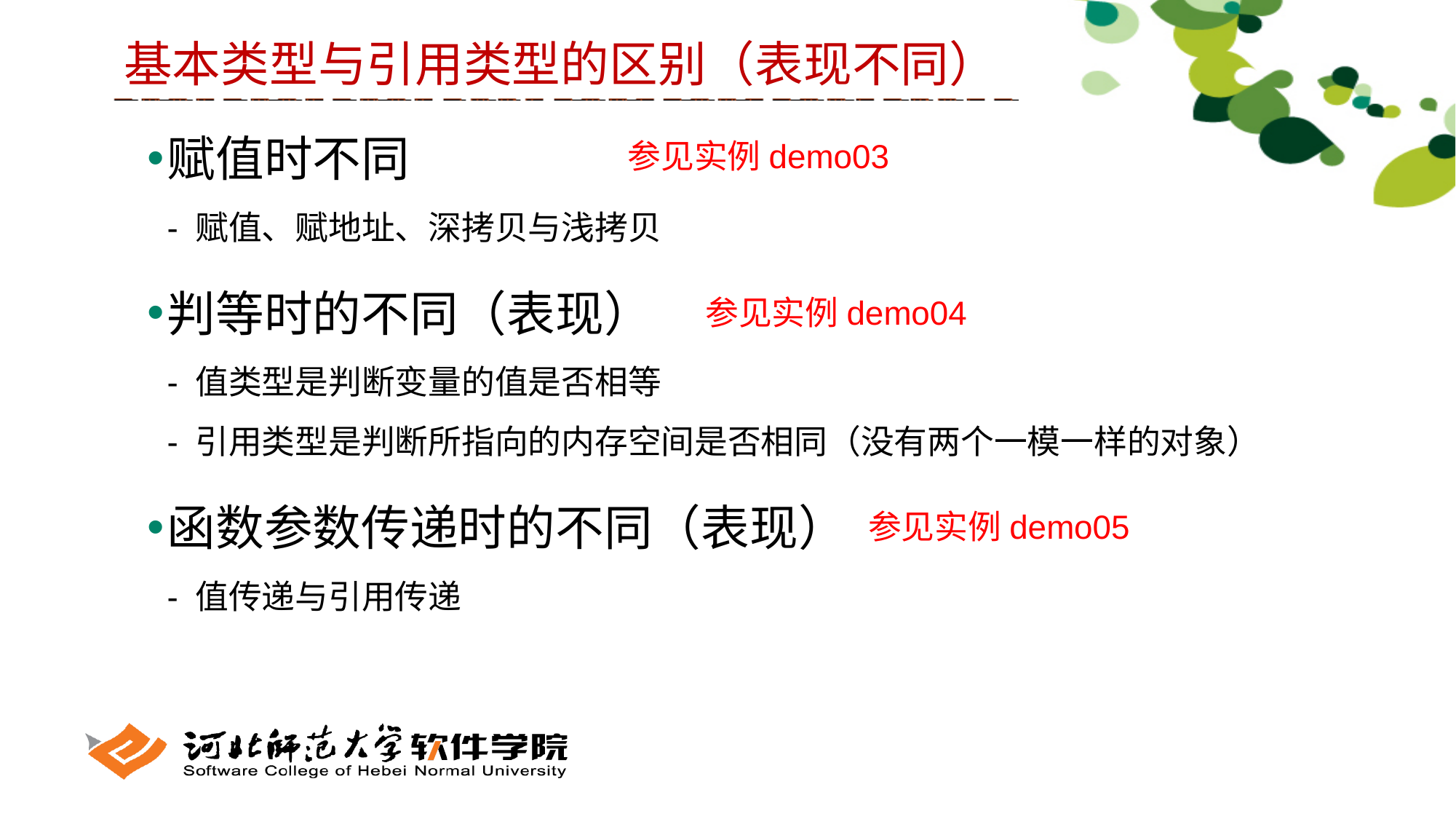

基本类型与引用类型的区别（表现不同）
赋值时不同
- 赋值、赋地址、深拷贝与浅拷贝
判等时的不同（表现）
- 值类型是判断变量的值是否相等
- 引用类型是判断所指向的内存空间是否相同（没有两个一模一样的对象）
函数参数传递时的不同（表现）
- 值传递与引用传递

参见实例demo03
参见实例demo04
参见实例demo05